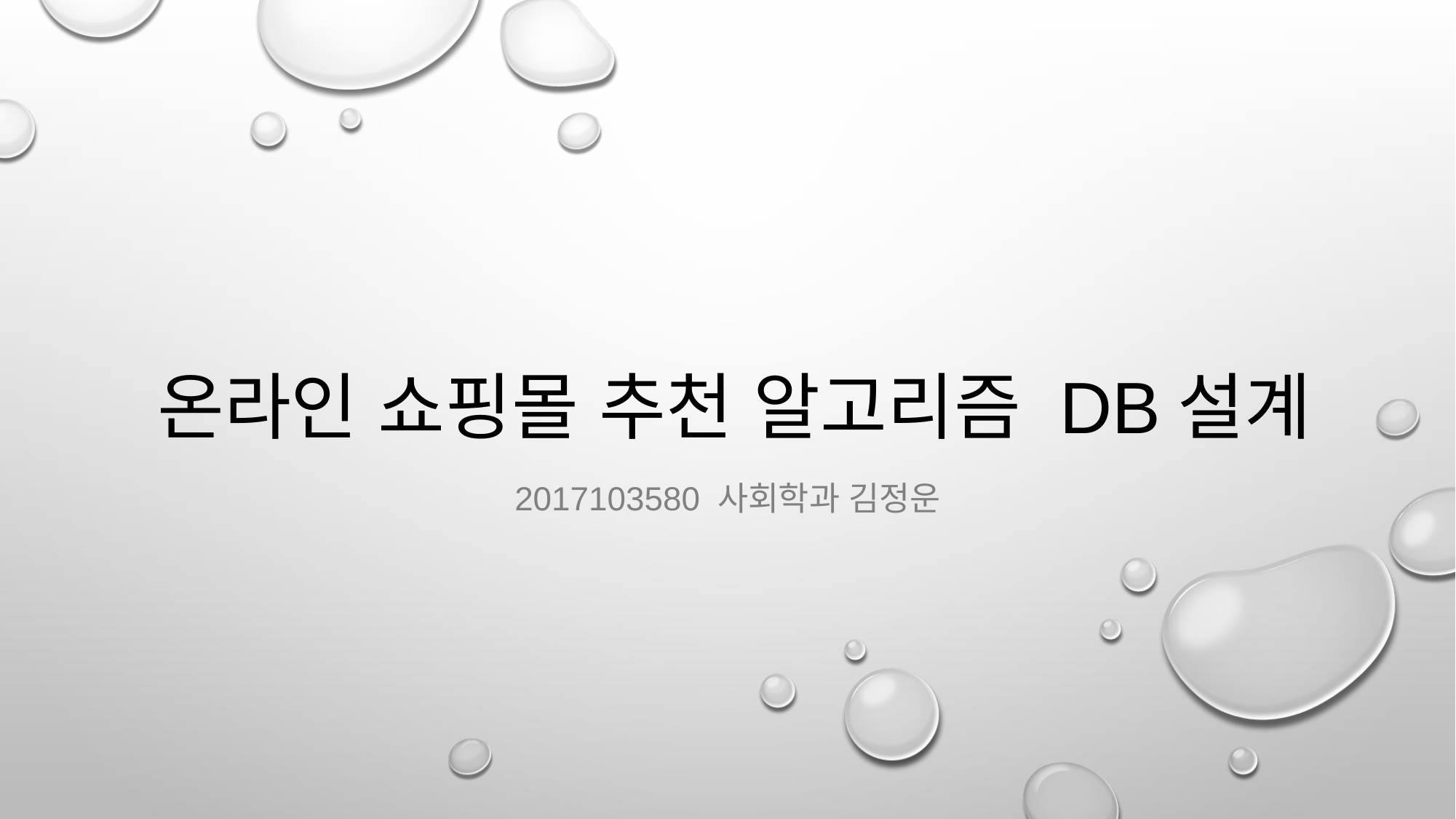

# 온라인 쇼핑몰 추천 알고리즘 DB설계
2017103580 사회학과 김정운